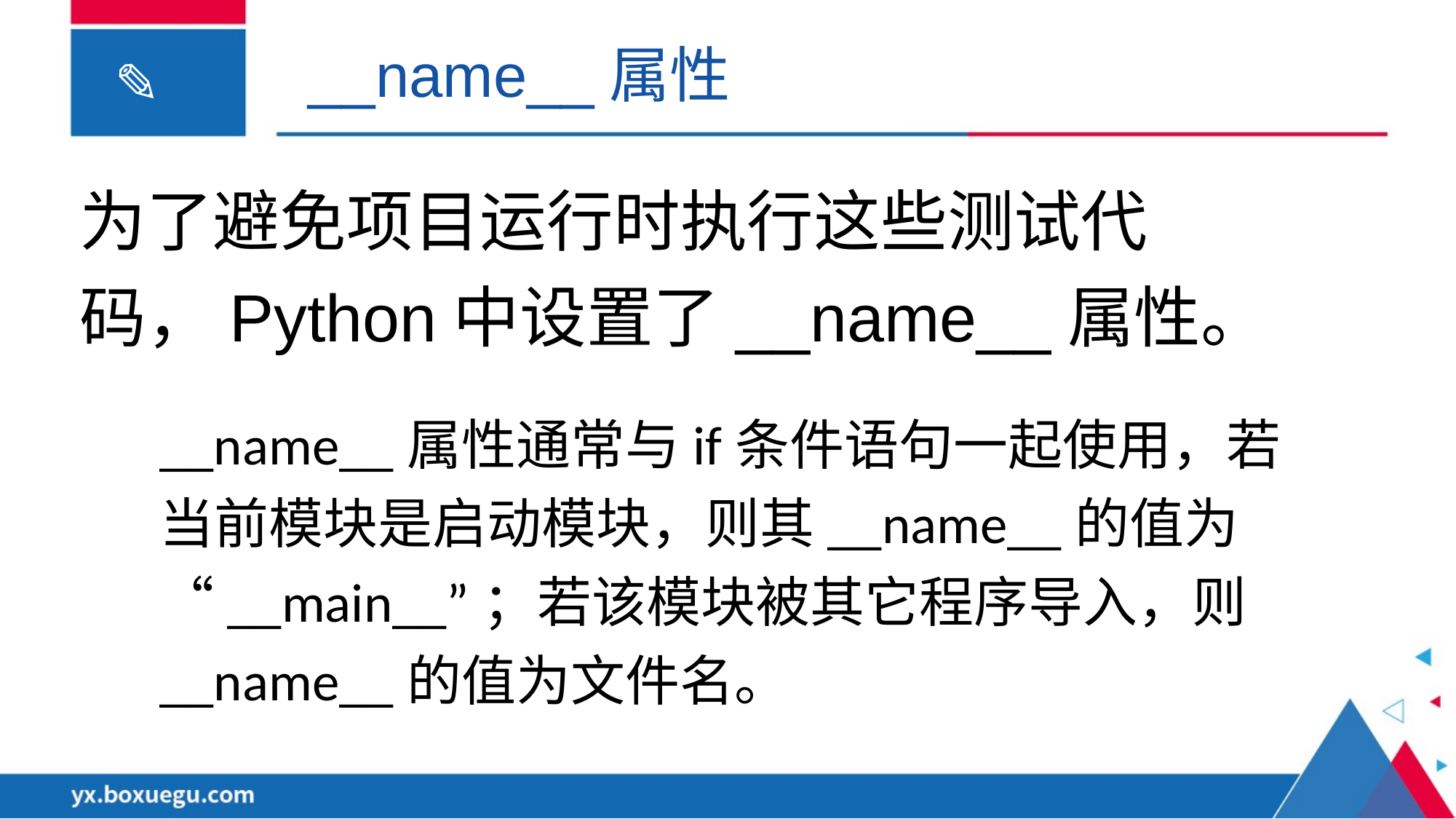

__name__属性
为了避免项目运行时执行这些测试代码，Python中设置了__name__属性。
__name__属性通常与if条件语句一起使用，若当前模块是启动模块，则其__name__的值为“__main__”；若该模块被其它程序导入，则__name__的值为文件名。